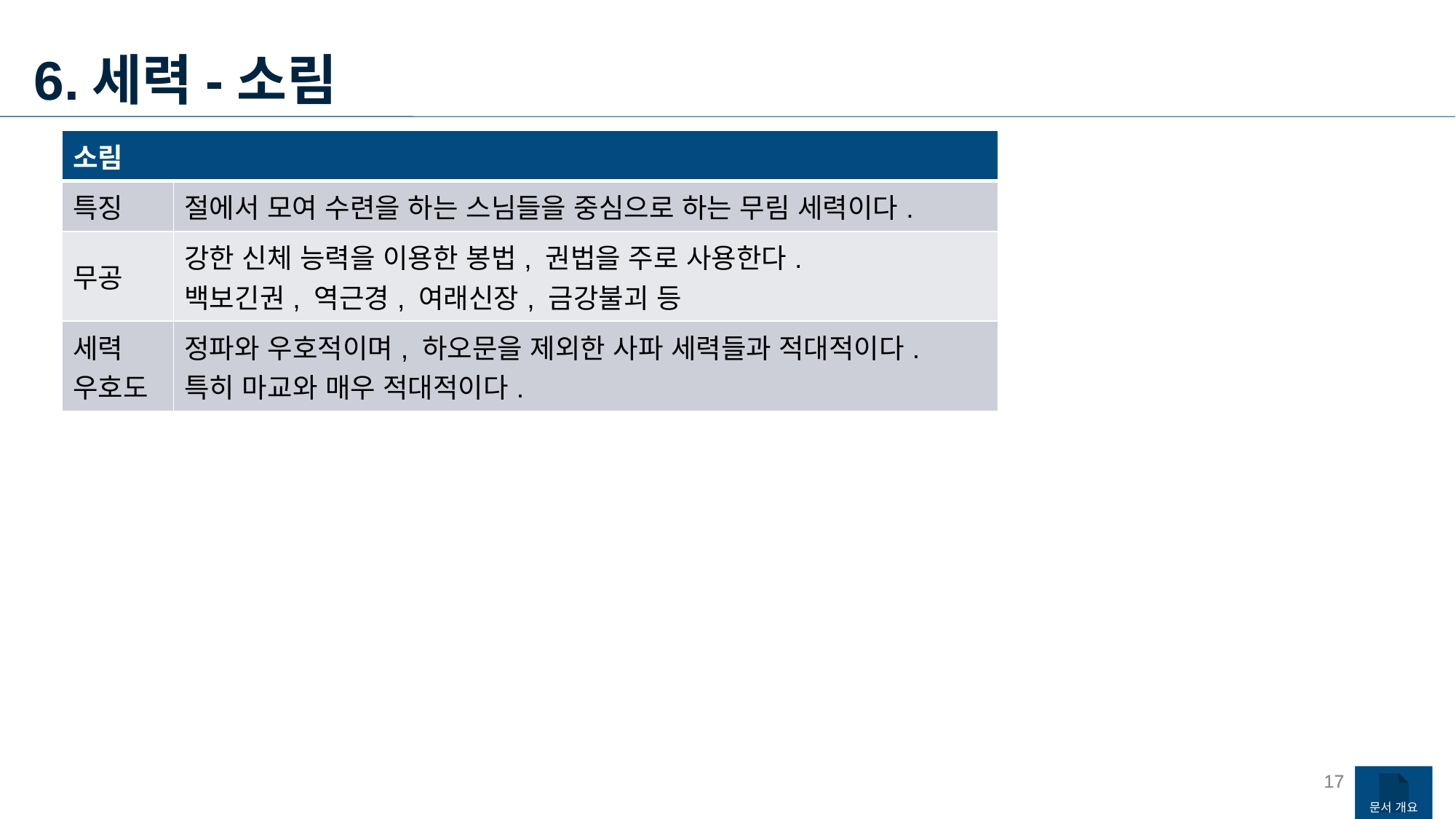

6.세력-소림
| 소림 |  |
| --- | --- |
| 특징 | 절에서 모여 수련을 하는 스님들을 중심으로 하는 무림 세력이다. |
| 무공 | 강한 신체 능력을 이용한 봉법, 권법을 주로 사용한다. 백보긴권, 역근경, 여래신장, 금강불괴 등 |
| 세력 우호도 | 정파와 우호적이며, 하오문을 제외한 사파 세력들과 적대적이다. 특히 마교와 매우 적대적이다. |
17
17

문서 개요

문서 개요